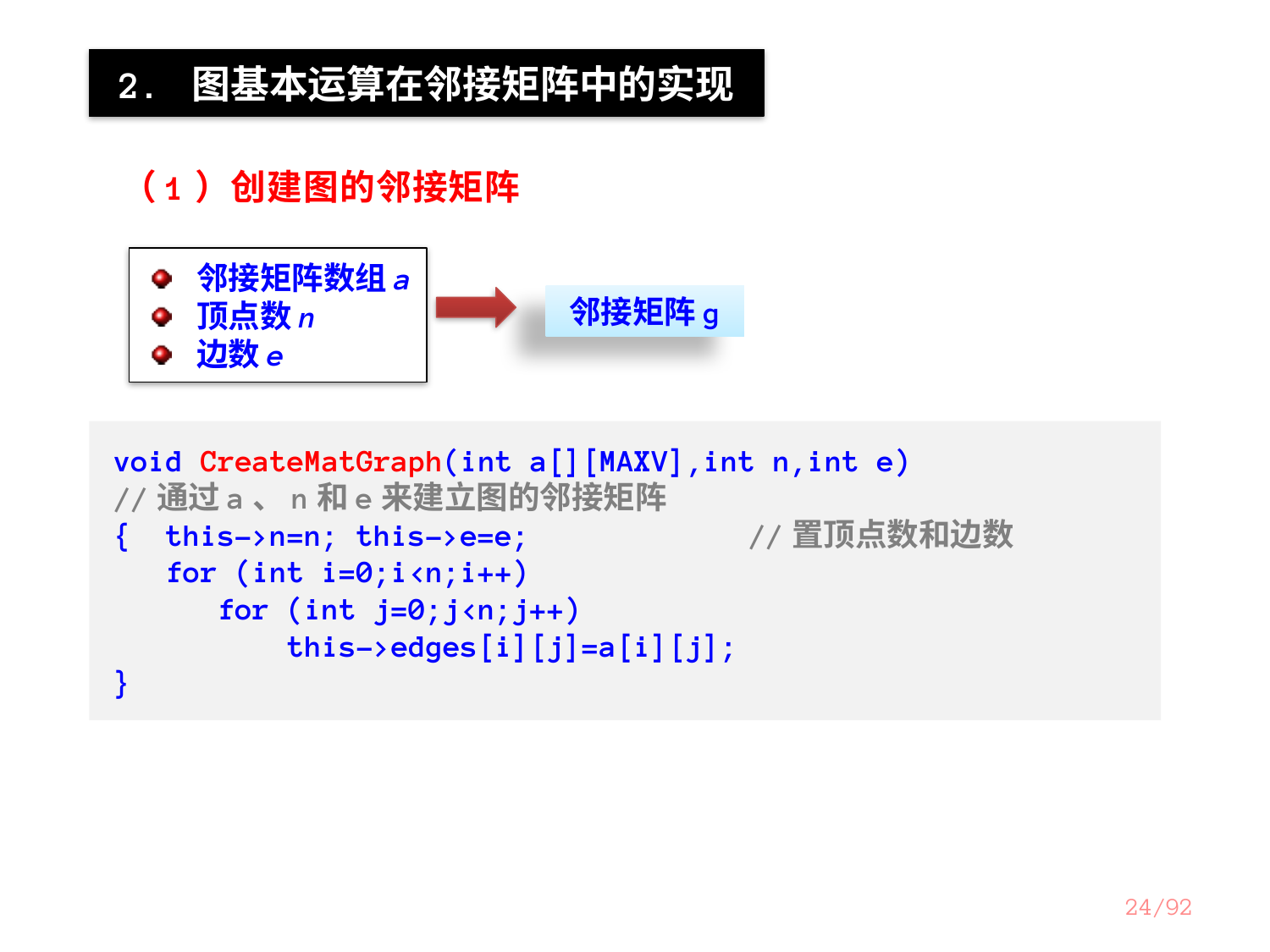

2. 图基本运算在邻接矩阵中的实现
（1）创建图的邻接矩阵
邻接矩阵数组a
顶点数n
边数e
邻接矩阵g

void CreateMatGraph(int a[][MAXV],int n,int e)
//通过a、n和e来建立图的邻接矩阵
{  this->n=n; this->e=e;		//置顶点数和边数
   for (int i=0;i<n;i++)
      for (int j=0;j<n;j++)
          this->edges[i][j]=a[i][j];
}
24/92